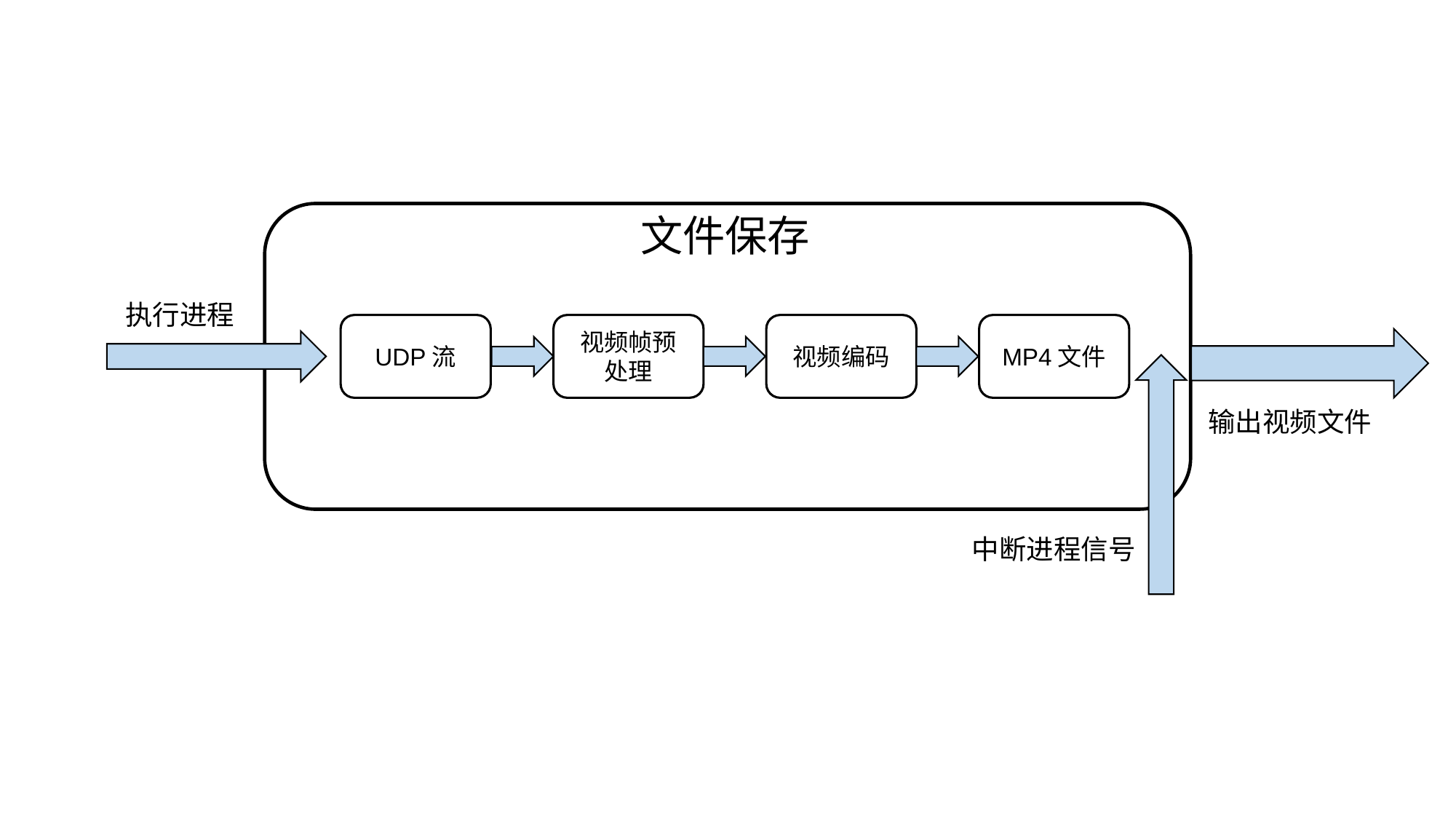

文件保存
执行进程
UDP流
视频帧预处理
视频编码
MP4文件

输出视频文件

中断进程信号